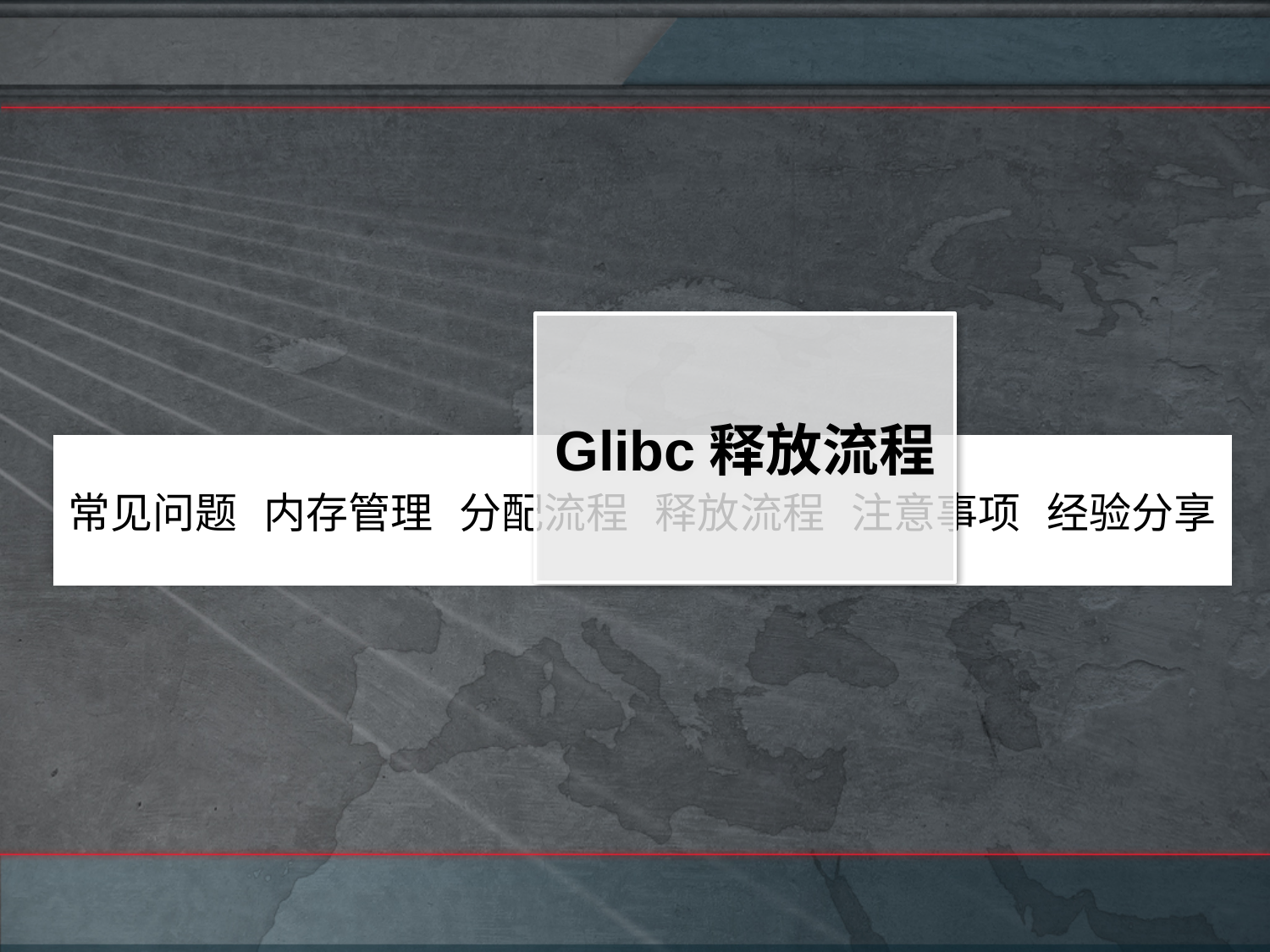

Glibc释放流程
| 常见问题 | 内存管理 | 分配流程 | 释放流程 | 注意事项 | 经验分享 |
| --- | --- | --- | --- | --- | --- |